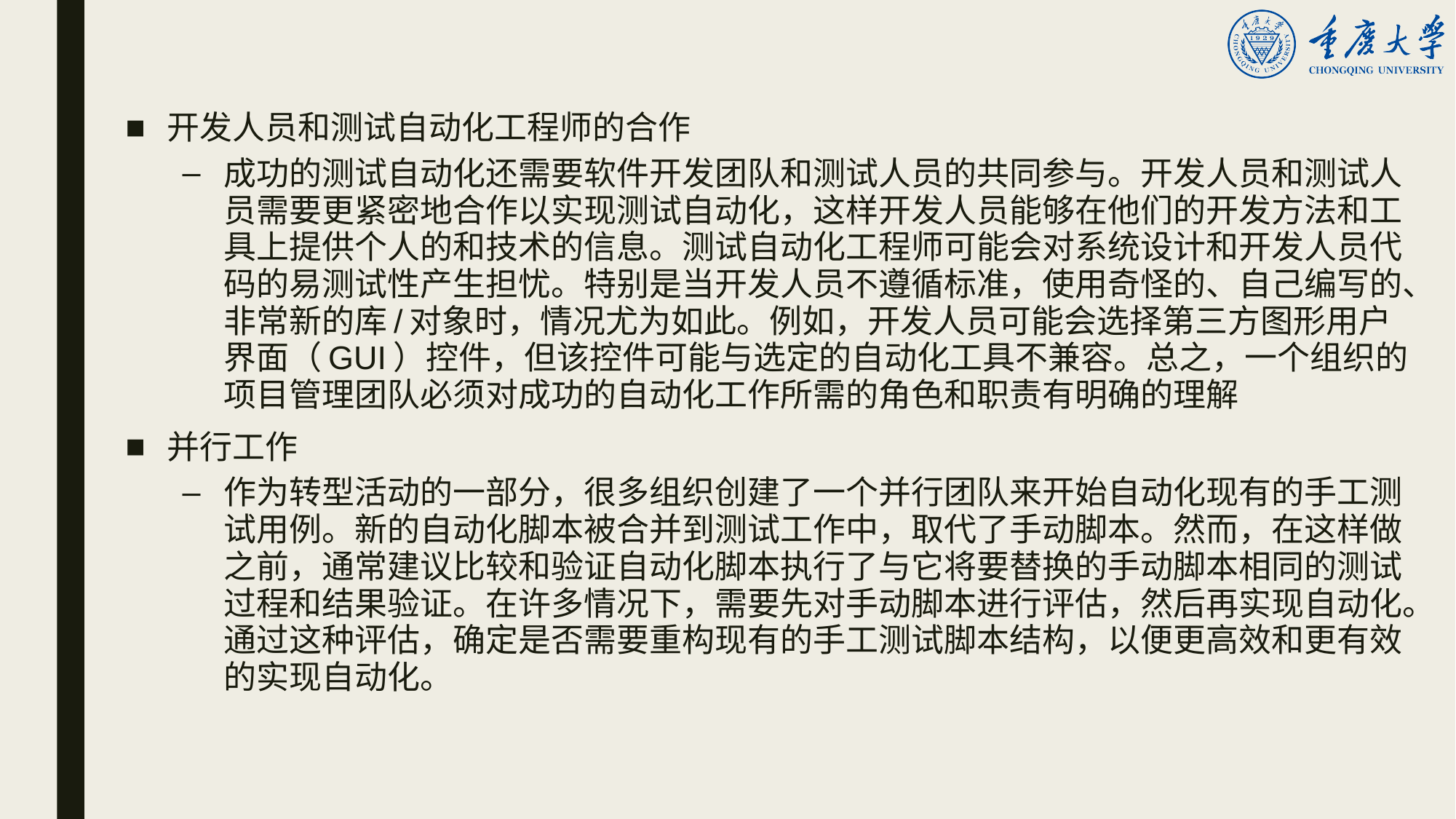

开发人员和测试自动化工程师的合作
成功的测试自动化还需要软件开发团队和测试人员的共同参与。开发人员和测试人员需要更紧密地合作以实现测试自动化，这样开发人员能够在他们的开发方法和工具上提供个人的和技术的信息。测试自动化工程师可能会对系统设计和开发人员代码的易测试性产生担忧。特别是当开发人员不遵循标准，使用奇怪的、自己编写的、非常新的库/对象时，情况尤为如此。例如，开发人员可能会选择第三方图形用户界面（GUI）控件，但该控件可能与选定的自动化工具不兼容。总之，一个组织的项目管理团队必须对成功的自动化工作所需的角色和职责有明确的理解
并行工作
作为转型活动的一部分，很多组织创建了一个并行团队来开始自动化现有的手工测试用例。新的自动化脚本被合并到测试工作中，取代了手动脚本。然而，在这样做之前，通常建议比较和验证自动化脚本执行了与它将要替换的手动脚本相同的测试过程和结果验证。在许多情况下，需要先对手动脚本进行评估，然后再实现自动化。通过这种评估，确定是否需要重构现有的手工测试脚本结构，以便更高效和更有效的实现自动化。